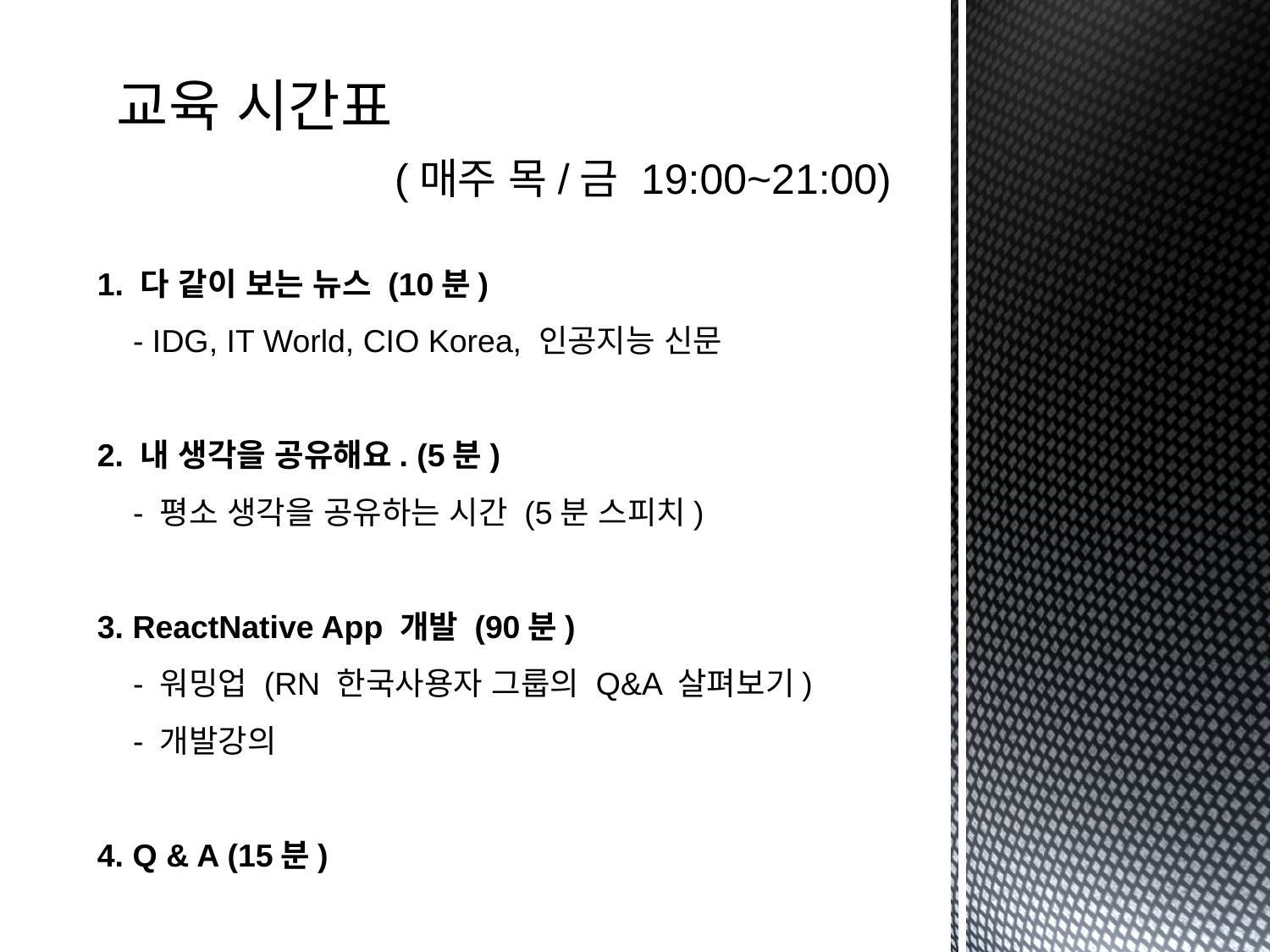

교육 시간표
                  (매주 목/금 19:00~21:00)
1. 다 같이 보는 뉴스 (10분)
    - IDG, IT World, CIO Korea, 인공지능 신문

2. 내 생각을 공유해요. (5분)
    - 평소 생각을 공유하는 시간 (5분 스피치)

3. ReactNative App 개발 (90분)
    - 워밍업 (RN 한국사용자 그룹의 Q&A 살펴보기)
    - 개발강의

4. Q & A (15분)